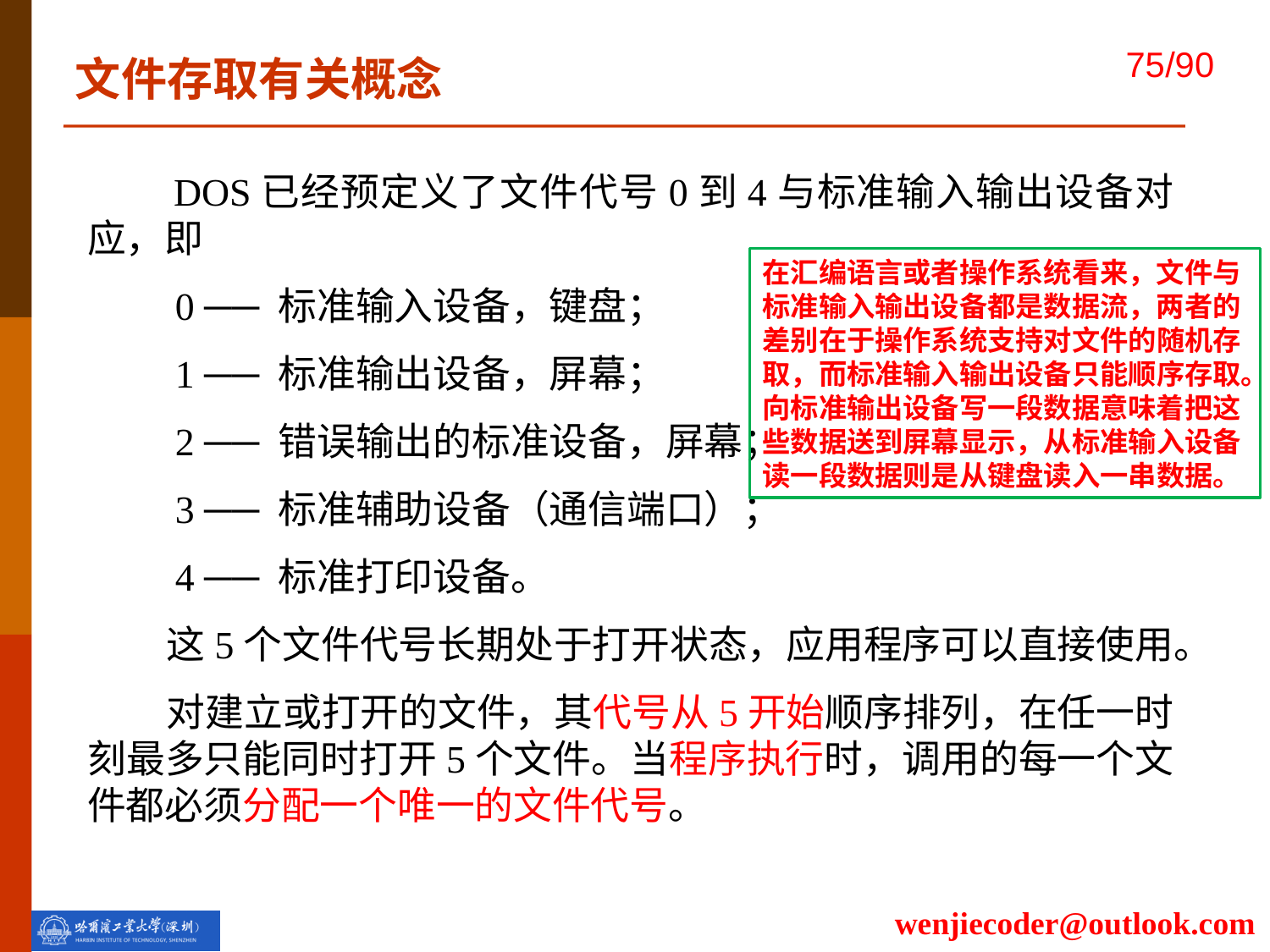

文件存取有关概念
        DOS已经预定义了文件代号0到4与标准输入输出设备对应，即
         0 ── 标准输入设备，键盘；
         1 ── 标准输出设备，屏幕；
         2 ── 错误输出的标准设备，屏幕；
         3 ── 标准辅助设备（通信端口）；
         4 ── 标准打印设备。
        这5个文件代号长期处于打开状态，应用程序可以直接使用。
        对建立或打开的文件，其代号从5开始顺序排列，在任一时刻最多只能同时打开5个文件。当程序执行时，调用的每一个文件都必须分配一个唯一的文件代号。
在汇编语言或者操作系统看来，文件与标准输入输出设备都是数据流，两者的差别在于操作系统支持对文件的随机存取，而标准输入输出设备只能顺序存取。向标准输出设备写一段数据意味着把这些数据送到屏幕显示，从标准输入设备读一段数据则是从键盘读入一串数据。